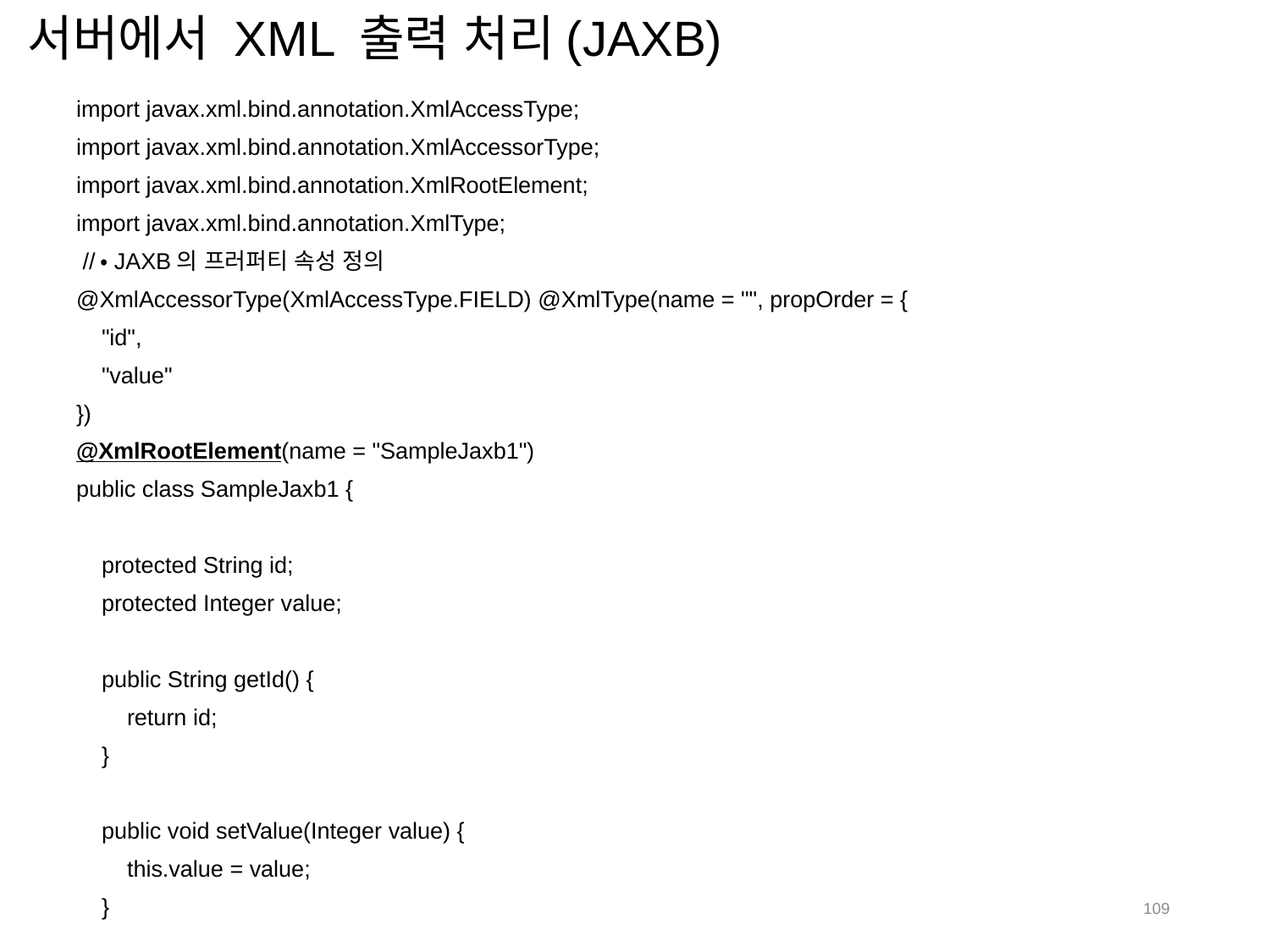

# 서버에서 XML 출력 처리(JAXB)
import javax.xml.bind.annotation.XmlAccessType;
import javax.xml.bind.annotation.XmlAccessorType;
import javax.xml.bind.annotation.XmlRootElement;
import javax.xml.bind.annotation.XmlType;
 //・JAXB의 프러퍼티 속성 정의
@XmlAccessorType(XmlAccessType.FIELD) @XmlType(name = "", propOrder = {
    "id",
    "value"
})
@XmlRootElement(name = "SampleJaxb1")
public class SampleJaxb1 {

    protected String id;
    protected Integer value;

    public String getId() {
        return id;
    }

    public void setValue(Integer value) {
        this.value = value;
    }

}

109